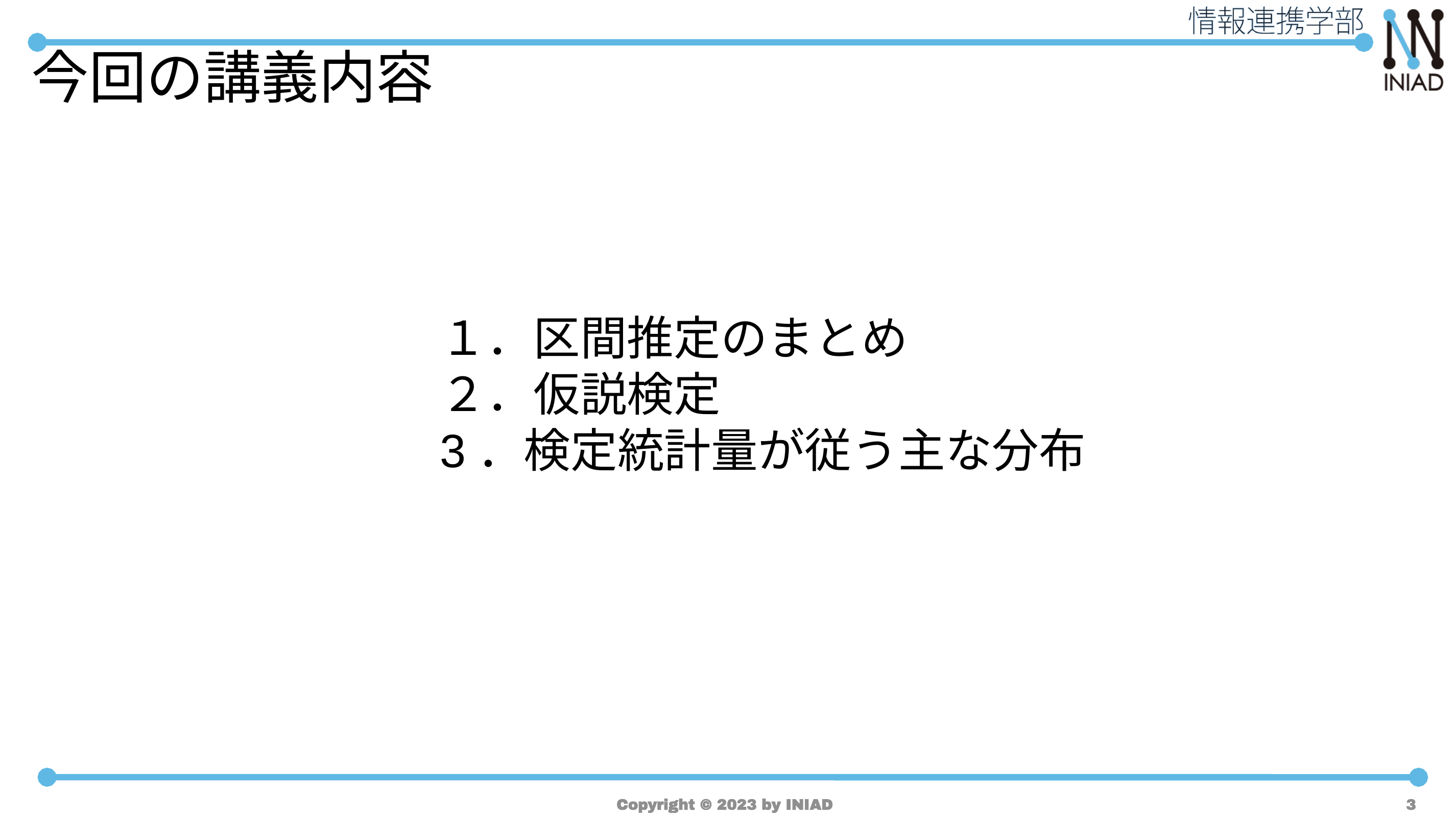

# 今回の講義内容
１．区間推定のまとめ
２．仮説検定
3．検定統計量が従う主な分布
Copyright © 2023 by INIAD
3